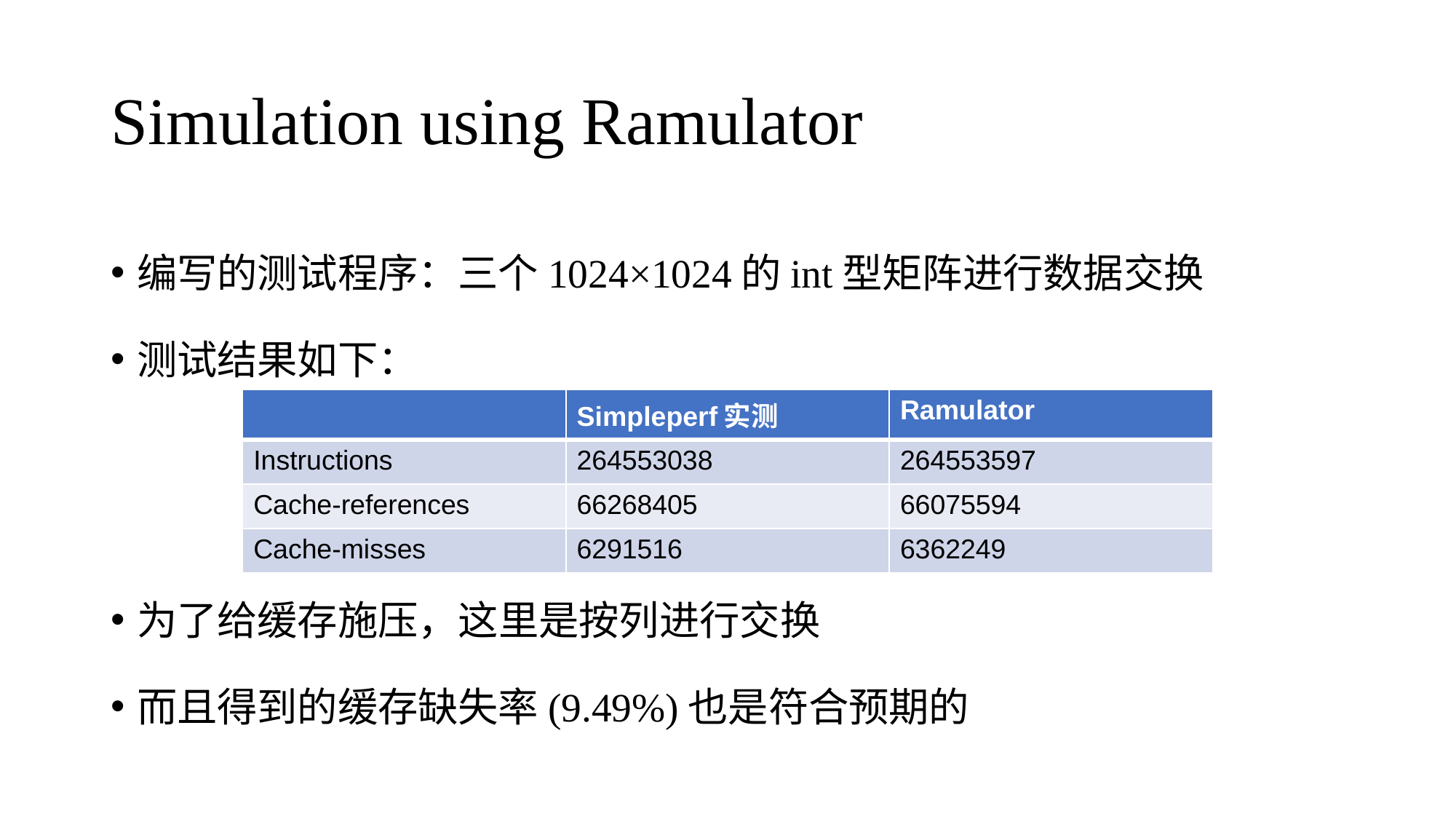

# Simulation using Ramulator
编写的测试程序：三个1024×1024的int型矩阵进行数据交换
测试结果如下：

为了给缓存施压，这里是按列进行交换
而且得到的缓存缺失率(9.49%)也是符合预期的

|  | Simpleperf实测 | Ramulator |
| --- | --- | --- |
| Instructions | 264553038 | 264553597 |
| Cache-references | 66268405 | 66075594 |
| Cache-misses | 6291516 | 6362249 |